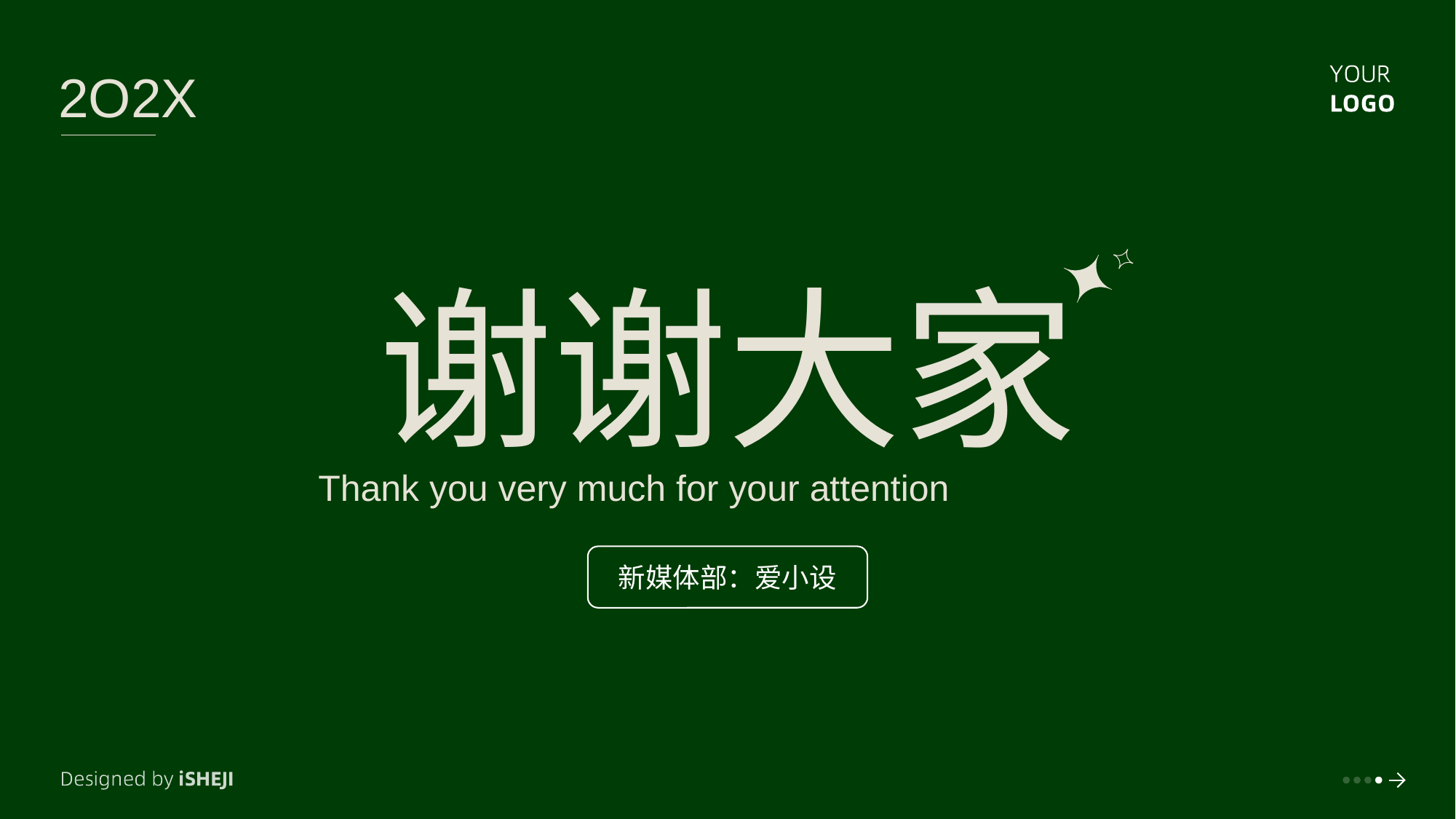

2O2X

谢谢大家
Thank you very much for your attention
新媒体部：爱小设